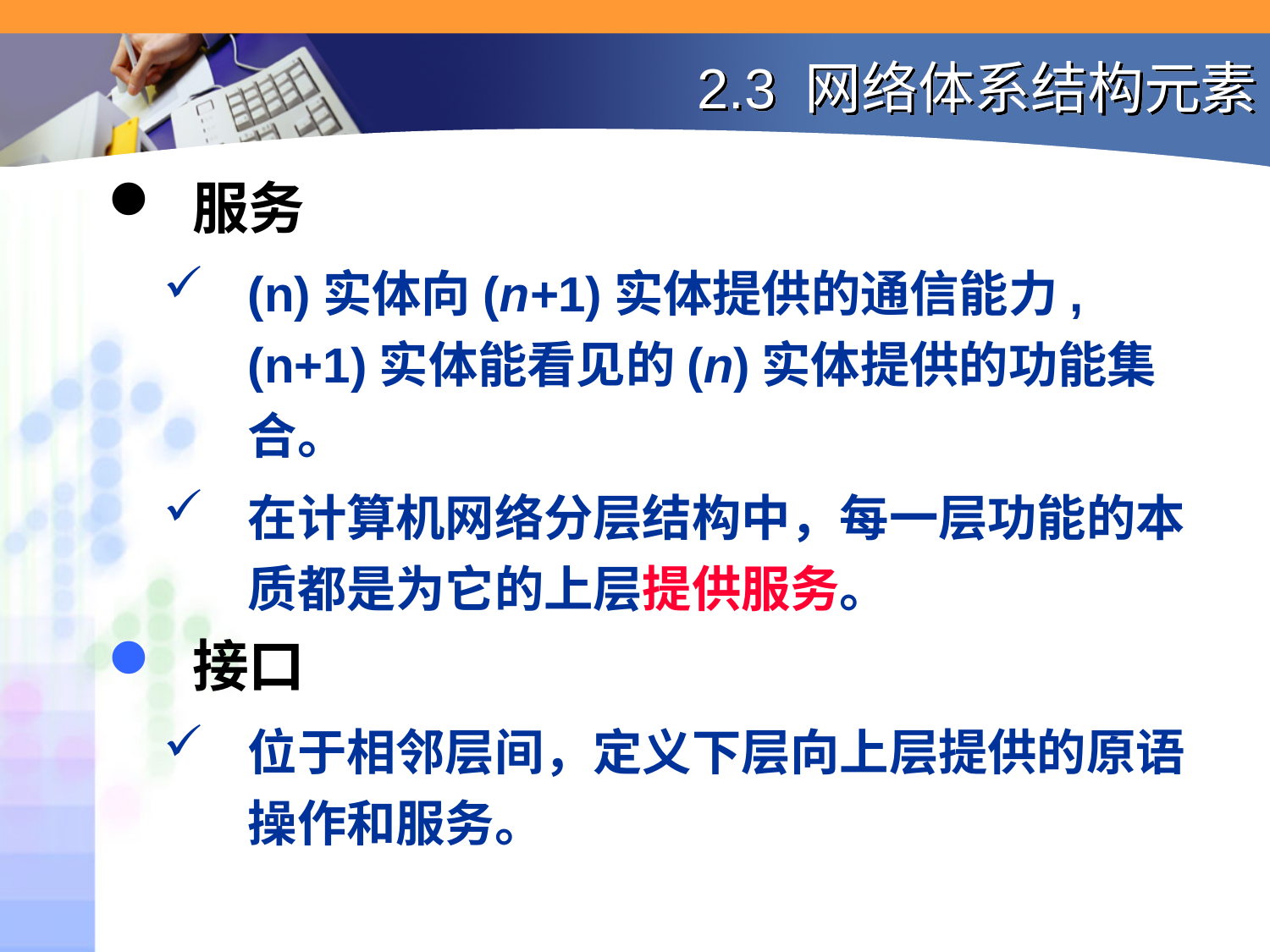

# 2.3 网络体系结构元素
服务
(n)实体向(n+1)实体提供的通信能力,(n+1)实体能看见的(n)实体提供的功能集合。
在计算机网络分层结构中，每一层功能的本质都是为它的上层提供服务。
接口
位于相邻层间，定义下层向上层提供的原语操作和服务。